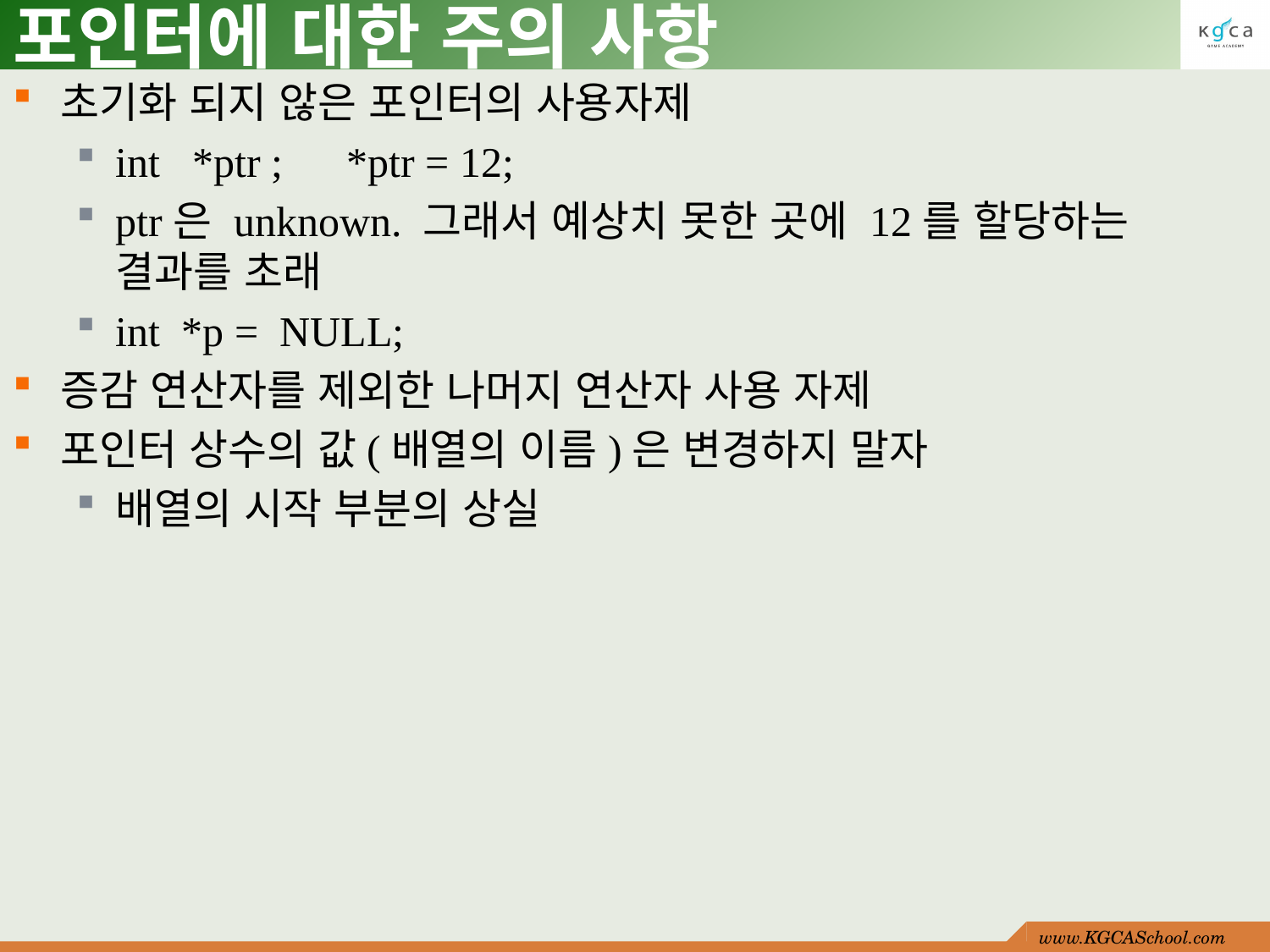

# 포인터에 대한 주의 사항
초기화 되지 않은 포인터의 사용자제
int   *ptr ;      *ptr = 12;
ptr은 unknown. 그래서 예상치 못한 곳에 12를 할당하는 결과를 초래
int  *p =  NULL;
증감 연산자를 제외한 나머지 연산자 사용 자제
포인터 상수의 값(배열의 이름)은 변경하지 말자
배열의 시작 부분의 상실